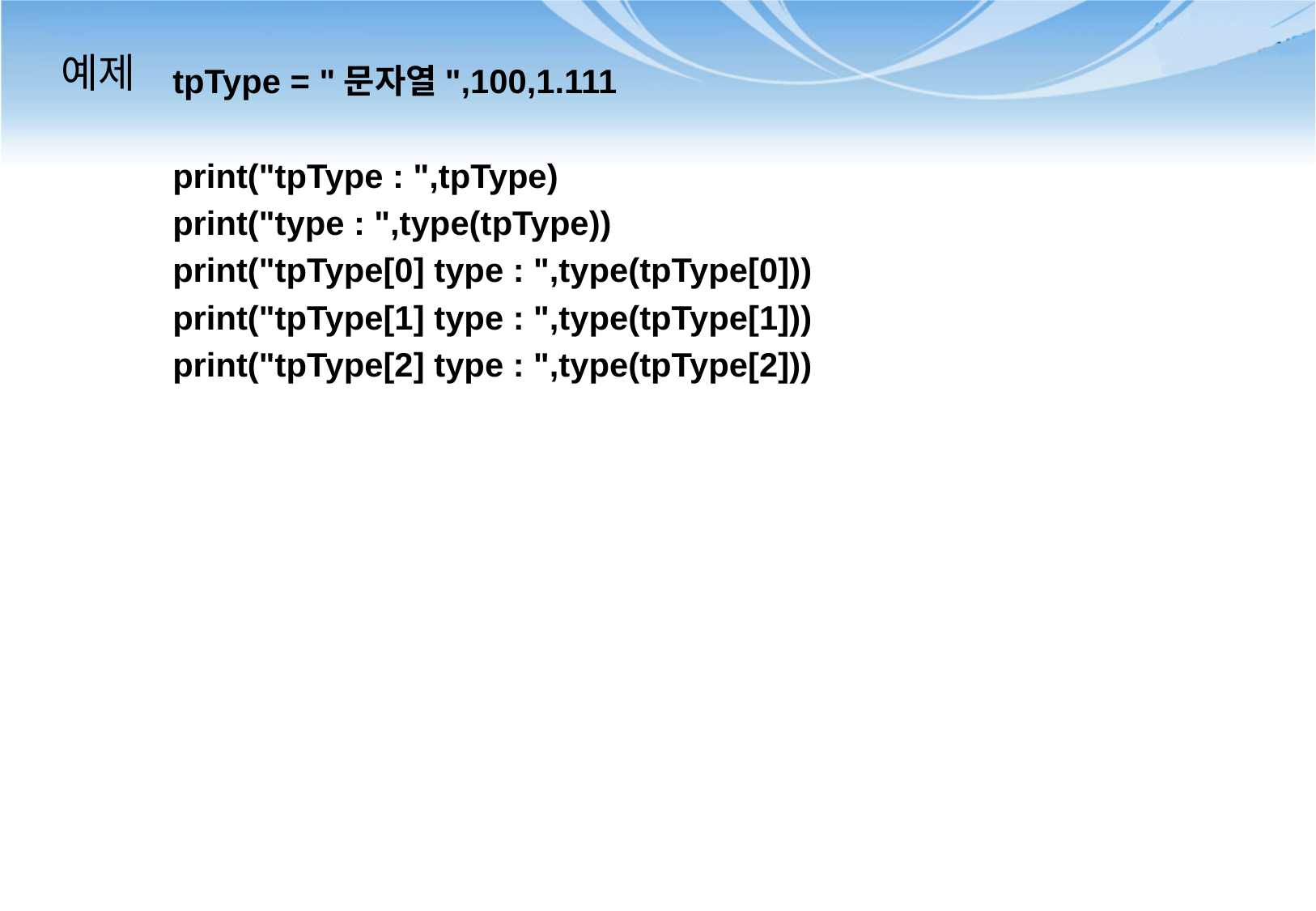

# 예제
tpType = "문자열",100,1.111

print("tpType : ",tpType)
print("type : ",type(tpType))
print("tpType[0] type : ",type(tpType[0]))
print("tpType[1] type : ",type(tpType[1]))
print("tpType[2] type : ",type(tpType[2]))